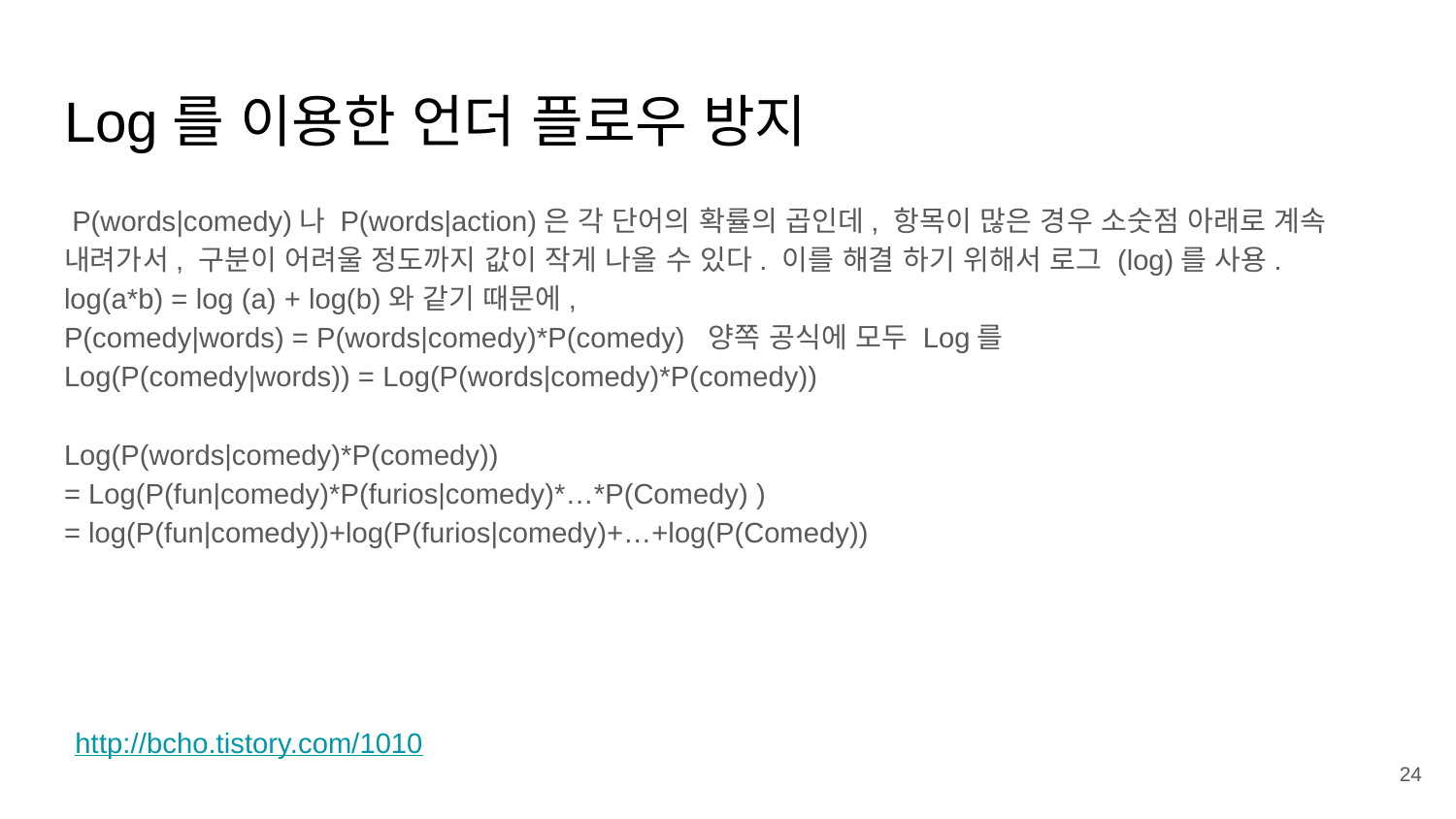

# Log를 이용한 언더 플로우 방지
 P(words|comedy)나 P(words|action)은 각 단어의 확률의 곱인데, 항목이 많은 경우 소숫점 아래로 계속 내려가서, 구분이 어려울 정도까지 값이 작게 나올 수 있다. 이를 해결 하기 위해서 로그 (log)를 사용.
log(a*b) = log (a) + log(b)와 같기 때문에,
P(comedy|words) = P(words|comedy)*P(comedy)  양쪽 공식에 모두 Log를
Log(P(comedy|words)) = Log(P(words|comedy)*P(comedy))
Log(P(words|comedy)*P(comedy))
= Log(P(fun|comedy)*P(furios|comedy)*…*P(Comedy) )
= log(P(fun|comedy))+log(P(furios|comedy)+…+log(P(Comedy))
http://bcho.tistory.com/1010

24